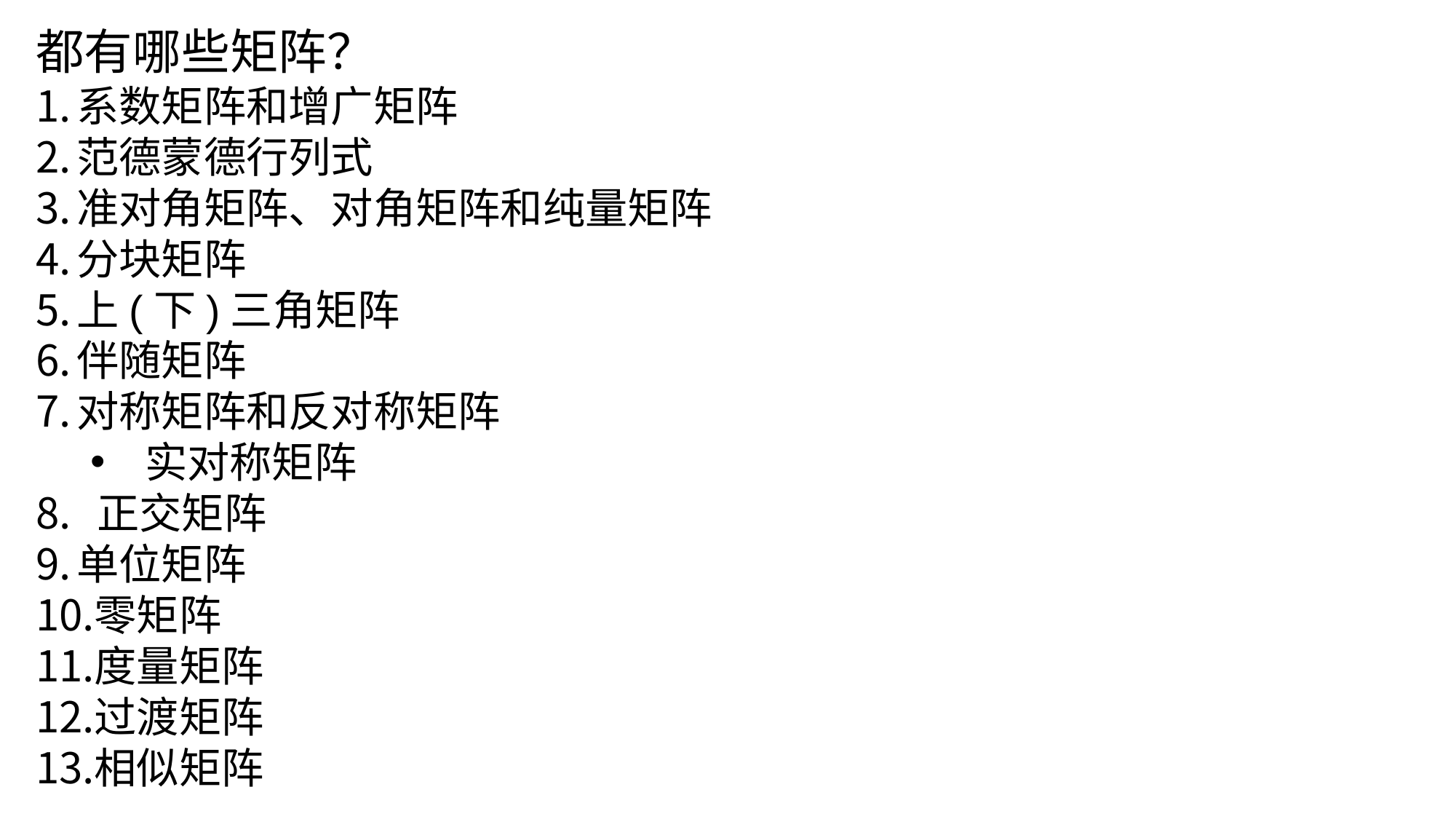

都有哪些矩阵？
系数矩阵和增广矩阵
范德蒙德行列式
准对角矩阵、对角矩阵和纯量矩阵
分块矩阵
上(下)三角矩阵
伴随矩阵
对称矩阵和反对称矩阵
实对称矩阵
正交矩阵
单位矩阵
零矩阵
度量矩阵
过渡矩阵
相似矩阵